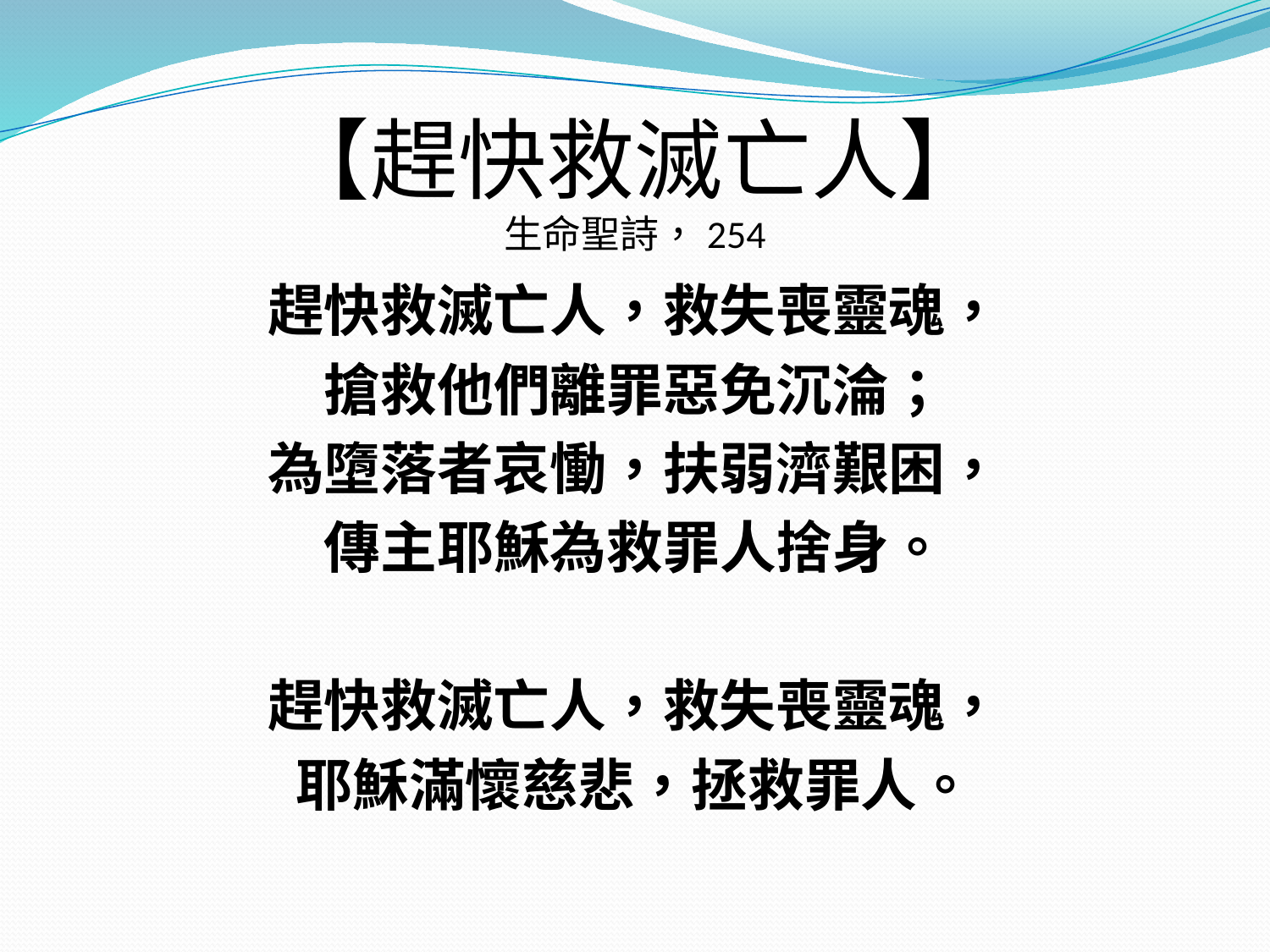

# 【趕快救滅亡人】 生命聖詩，254
趕快救滅亡人，救失喪靈魂，
搶救他們離罪惡免沉淪；
為墮落者哀慟，扶弱濟艱困，
傳主耶穌為救罪人捨身。

趕快救滅亡人，救失喪靈魂，
耶穌滿懷慈悲，拯救罪人。